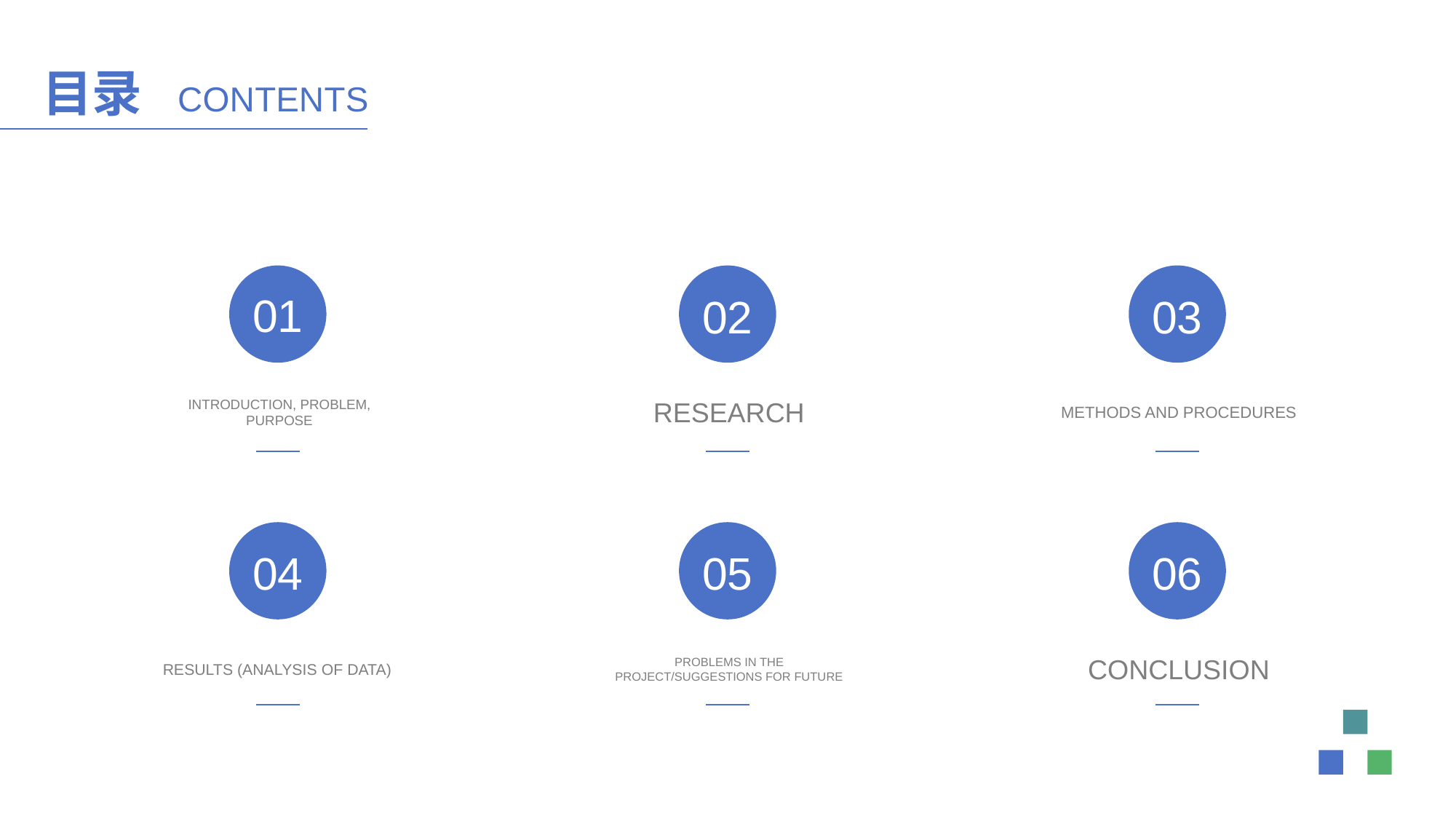

目录
CONTENTS

01
02
03
INTRODUCTION, PROBLEM, PURPOSE
RESEARCH
METHODS AND PROCEDURES

04
05
06
RESULTS (ANALYSIS OF DATA)
PROBLEMS IN THE PROJECT/SUGGESTIONS FOR FUTURE
CONCLUSION